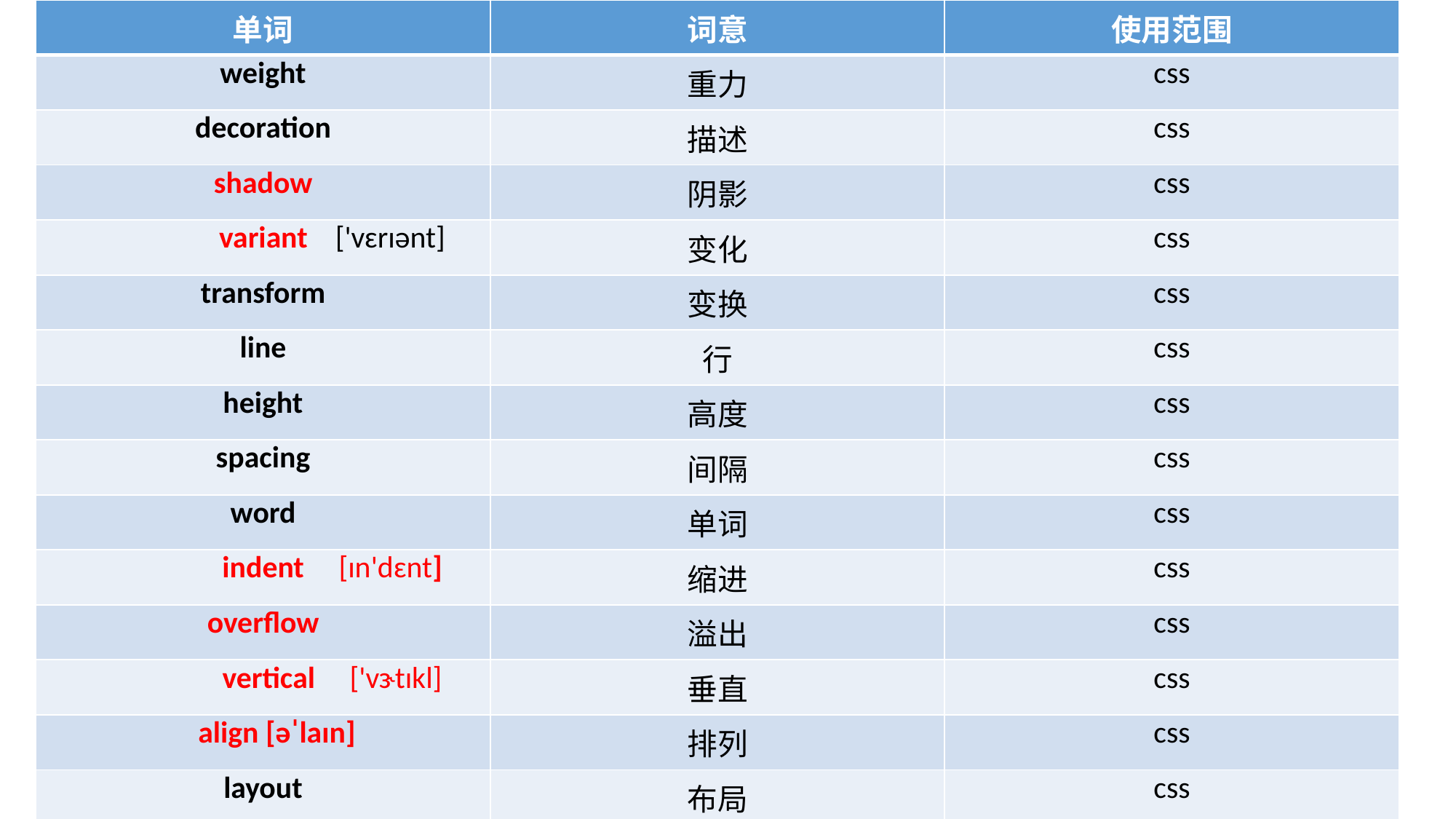

| 单词 | 词意 | 使用范围 |
| --- | --- | --- |
| weight | 重力 | css |
| decoration | 描述 | css |
| shadow | 阴影 | css |
| variant ['vɛrɪənt] | 变化 | css |
| transform | 变换 | css |
| line | 行 | css |
| height | 高度 | css |
| spacing | 间隔 | css |
| word | 单词 | css |
| indent [ɪn'dɛnt] | 缩进 | css |
| overflow | 溢出 | css |
| vertical ['vɝtɪkl] | 垂直 | css |
| align [əˈlaɪn] | 排列 | css |
| layout | 布局 | css |
| flow | 流动 | css |
| direction | 方向 | css |